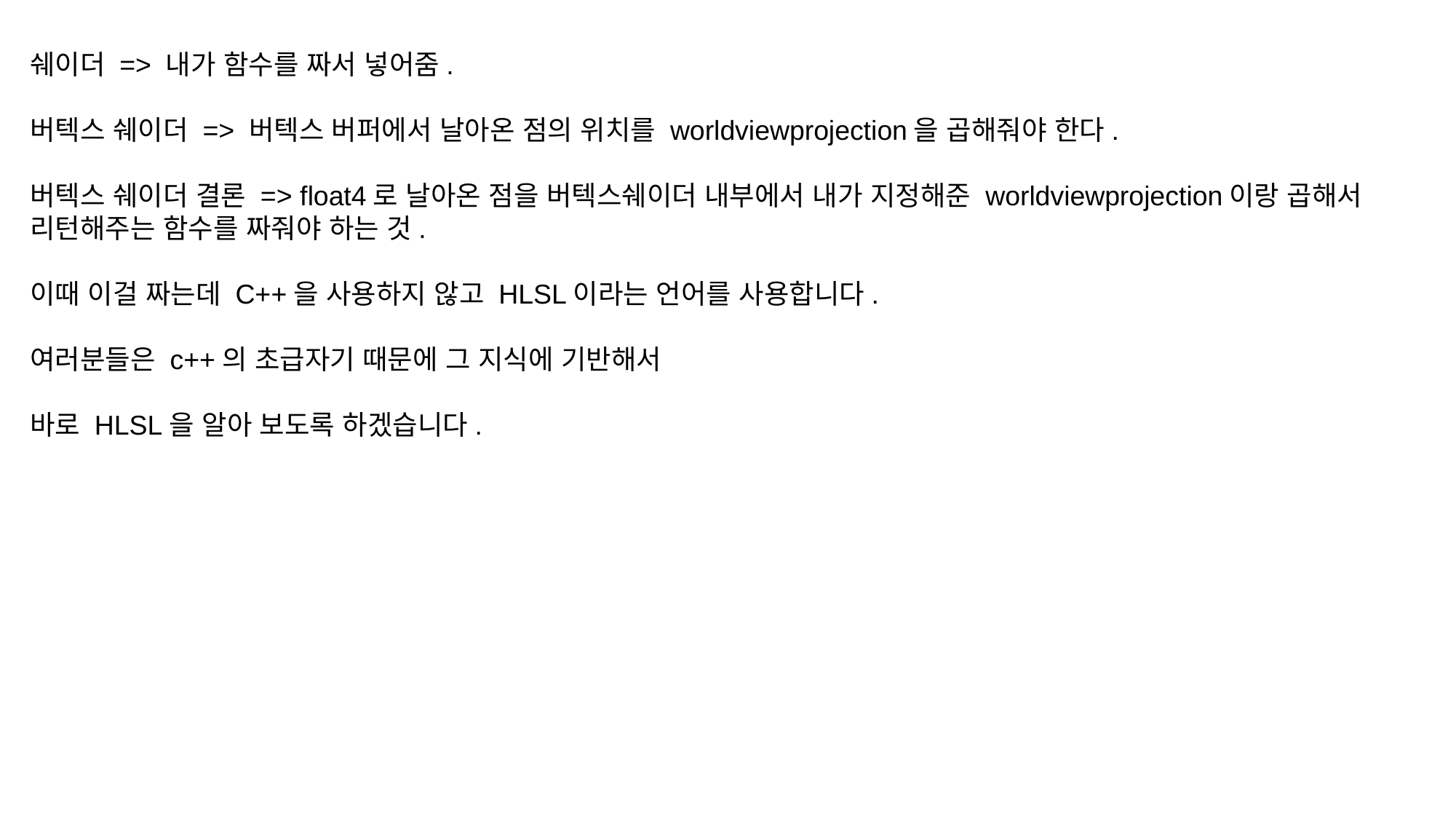

쉐이더 => 내가 함수를 짜서 넣어줌.

버텍스 쉐이더 => 버텍스 버퍼에서 날아온 점의 위치를 worldviewprojection을 곱해줘야 한다.

버텍스 쉐이더 결론 => float4로 날아온 점을 버텍스쉐이더 내부에서 내가 지정해준 worldviewprojection이랑 곱해서 리턴해주는 함수를 짜줘야 하는 것.

이때 이걸 짜는데 C++을 사용하지 않고 HLSL이라는 언어를 사용합니다.

여러분들은 c++의 초급자기 때문에 그 지식에 기반해서

바로 HLSL을 알아 보도록 하겠습니다.